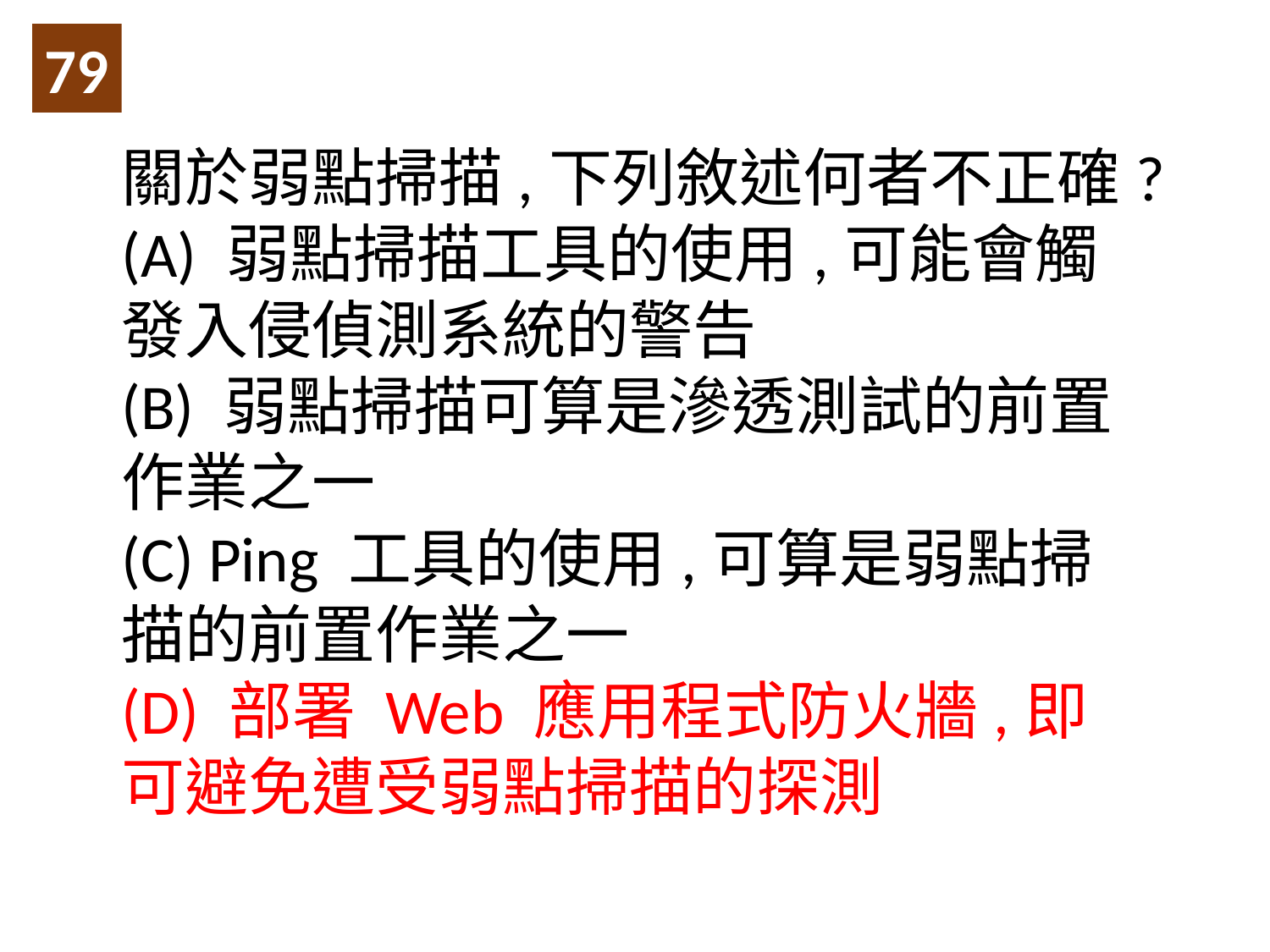

79
關於弱點掃描,下列敘述何者不正確?
(A) 弱點掃描工具的使用,可能會觸發入侵偵測系統的警告
(B) 弱點掃描可算是滲透測試的前置作業之一
(C) Ping 工具的使用,可算是弱點掃描的前置作業之一
(D) 部署 Web 應用程式防火牆,即可避免遭受弱點掃描的探測